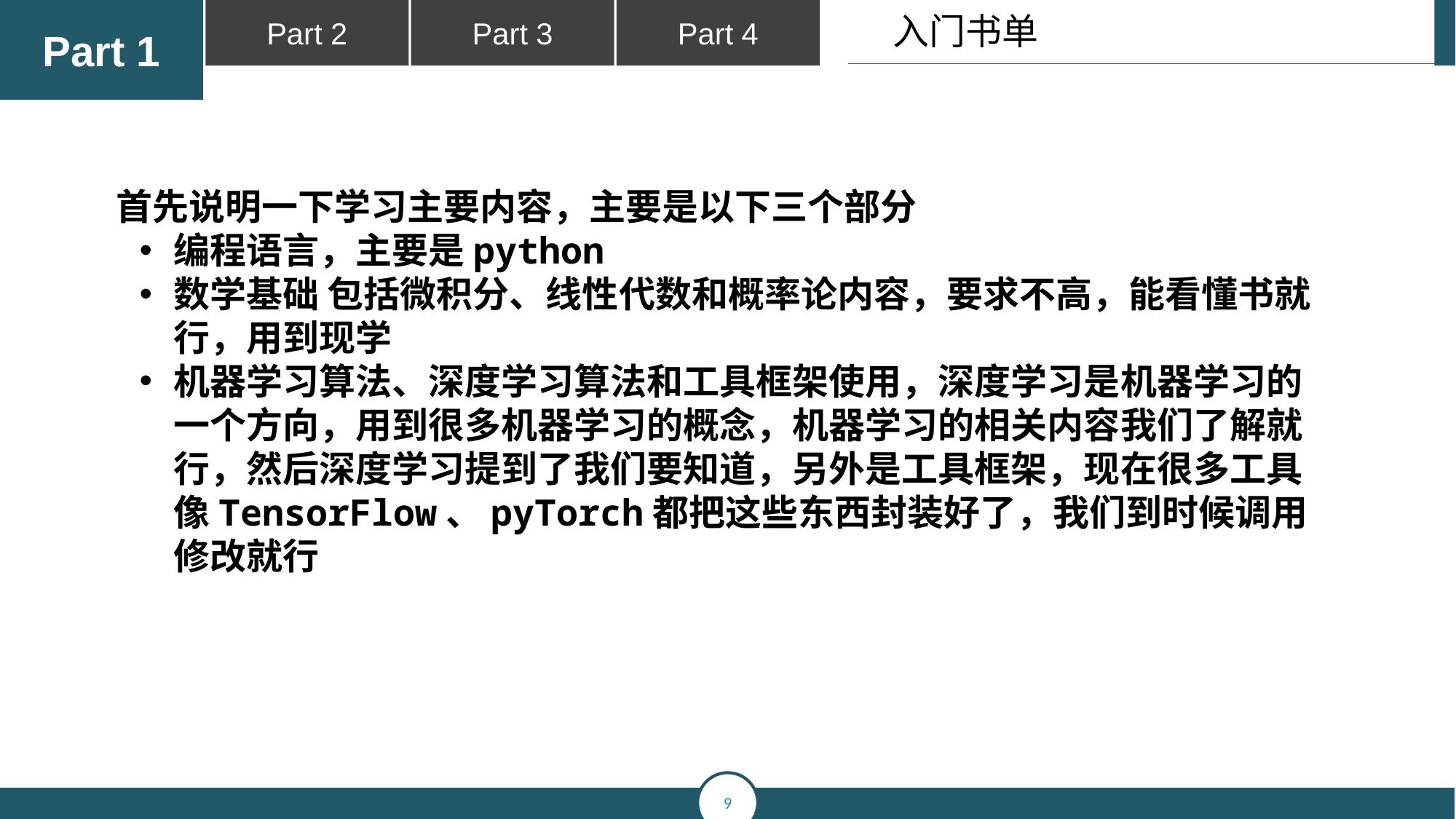

入门书单
    首先说明一下学习主要内容，主要是以下三个部分
编程语言，主要是python
数学基础 包括微积分、线性代数和概率论内容，要求不高，能看懂书就行，用到现学
机器学习算法、深度学习算法和工具框架使用，深度学习是机器学习的一个方向，用到很多机器学习的概念，机器学习的相关内容我们了解就行，然后深度学习提到了我们要知道，另外是工具框架，现在很多工具像TensorFlow、pyTorch都把这些东西封装好了，我们到时候调用修改就行

数据挖掘